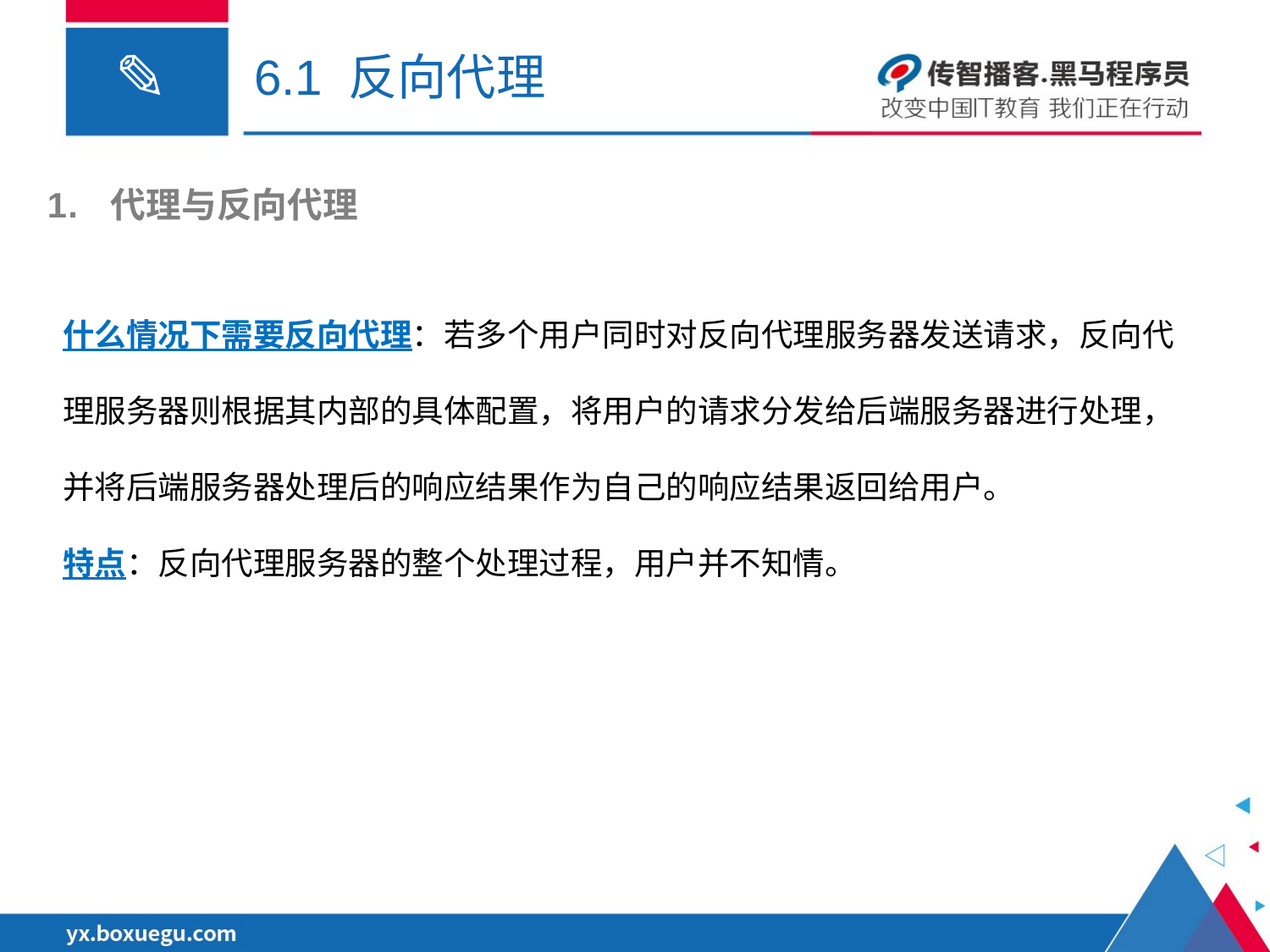

# 6.1 反向代理
代理与反向代理
什么情况下需要反向代理：若多个用户同时对反向代理服务器发送请求，反向代理服务器则根据其内部的具体配置，将用户的请求分发给后端服务器进行处理，并将后端服务器处理后的响应结果作为自己的响应结果返回给用户。
特点：反向代理服务器的整个处理过程，用户并不知情。